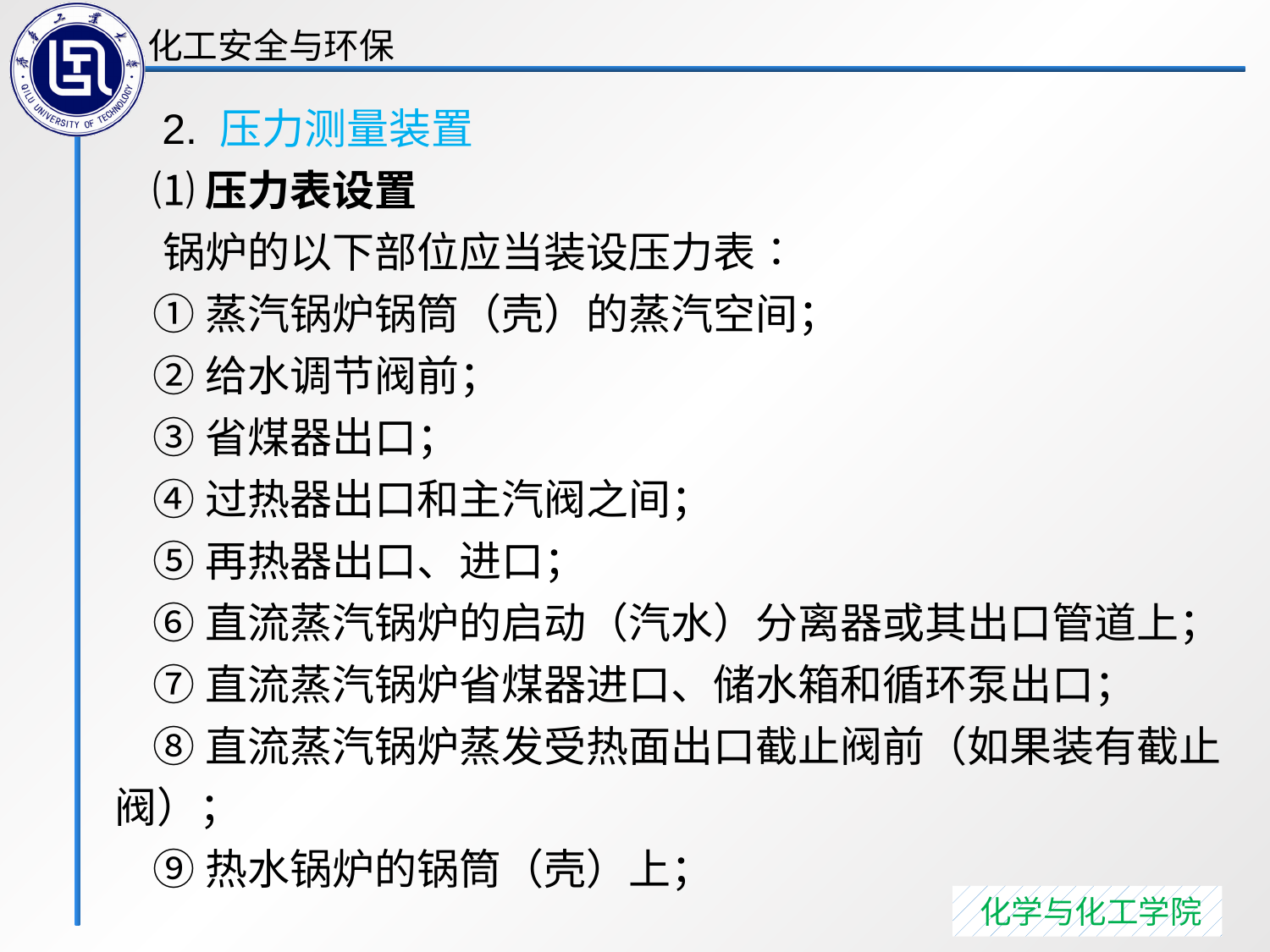

2. 压力测量装置
    ⑴压力表设置
    锅炉的以下部位应当装设压力表∶
    ①蒸汽锅炉锅筒（壳）的蒸汽空间；
    ②给水调节阀前；
    ③省煤器出口；
    ④过热器出口和主汽阀之间；
    ⑤再热器出口、进口；
    ⑥直流蒸汽锅炉的启动（汽水）分离器或其出口管道上；
    ⑦直流蒸汽锅炉省煤器进口、储水箱和循环泵出口；
    ⑧直流蒸汽锅炉蒸发受热面出口截止阀前（如果装有截止阀）；
    ⑨热水锅炉的锅筒（壳）上；